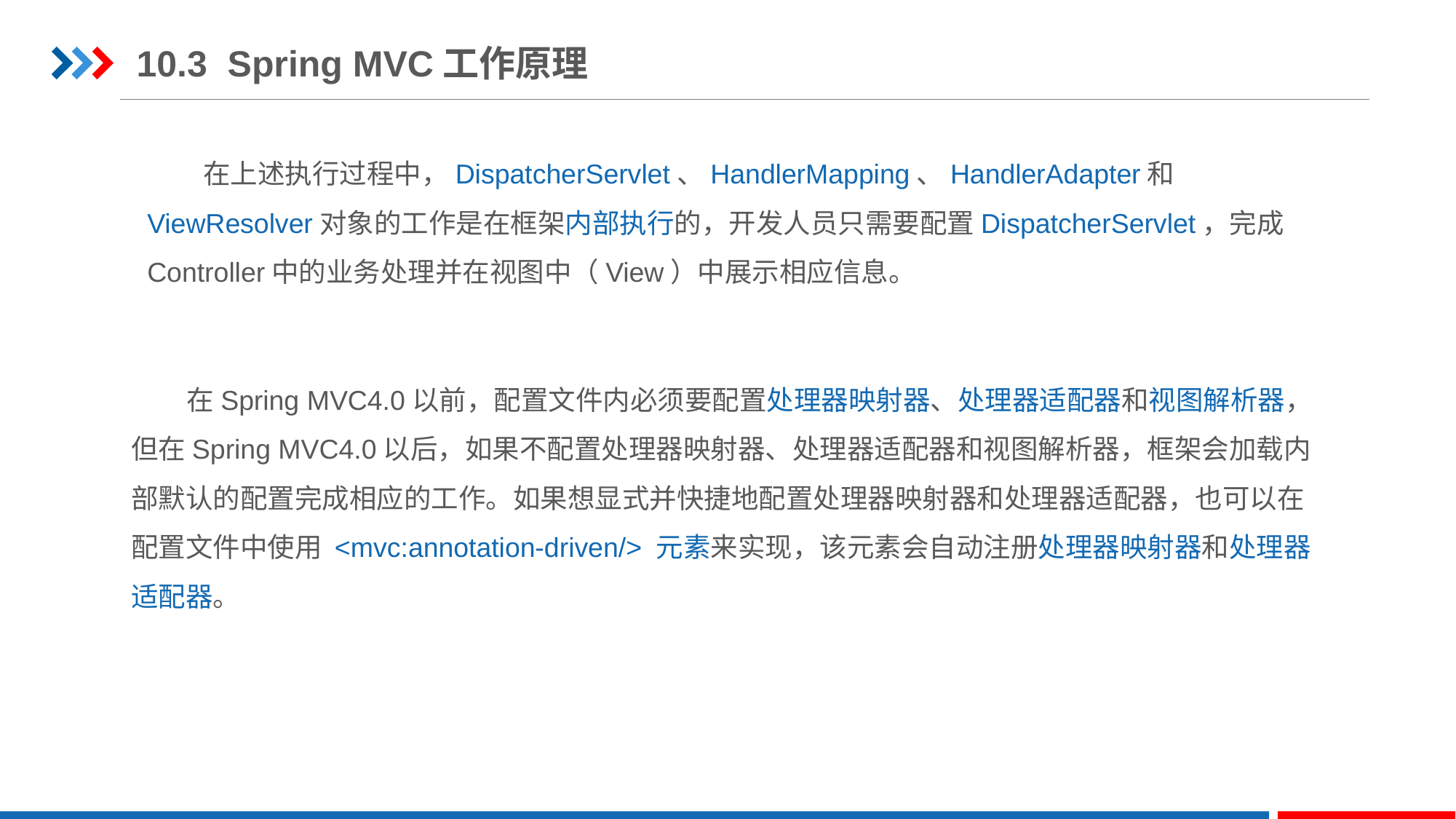

10.3  Spring MVC工作原理
        在上述执行过程中，DispatcherServlet、HandlerMapping、HandlerAdapter和ViewResolver对象的工作是在框架内部执行的，开发人员只需要配置DispatcherServlet，完成Controller中的业务处理并在视图中（View）中展示相应信息。

        在Spring MVC4.0以前，配置文件内必须要配置处理器映射器、处理器适配器和视图解析器，但在Spring MVC4.0以后，如果不配置处理器映射器、处理器适配器和视图解析器，框架会加载内部默认的配置完成相应的工作。如果想显式并快捷地配置处理器映射器和处理器适配器，也可以在配置文件中使用 <mvc:annotation-driven/> 元素来实现，该元素会自动注册处理器映射器和处理器适配器。